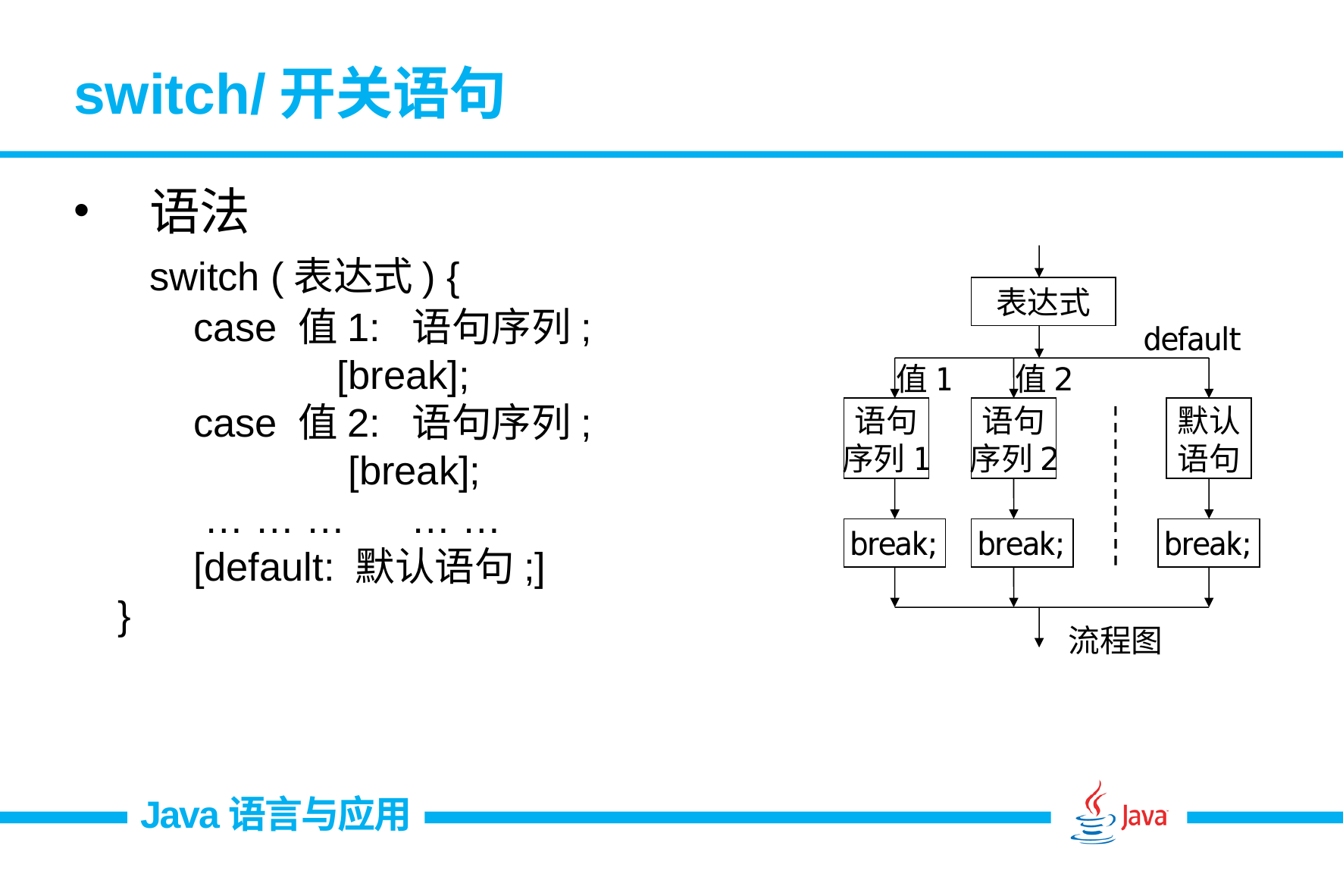

# switch/开关语句
语法
	switch (表达式) {
	    case 值1:  语句序列;
                        [break];
	    case 值2:  语句序列;
                         [break];
	     … … …      … …
	    [default: 默认语句;]
    }

表达式
default

值1

值2

语句
序列1
语句
序列2
默认
语句

break;
break;
break;

流程图